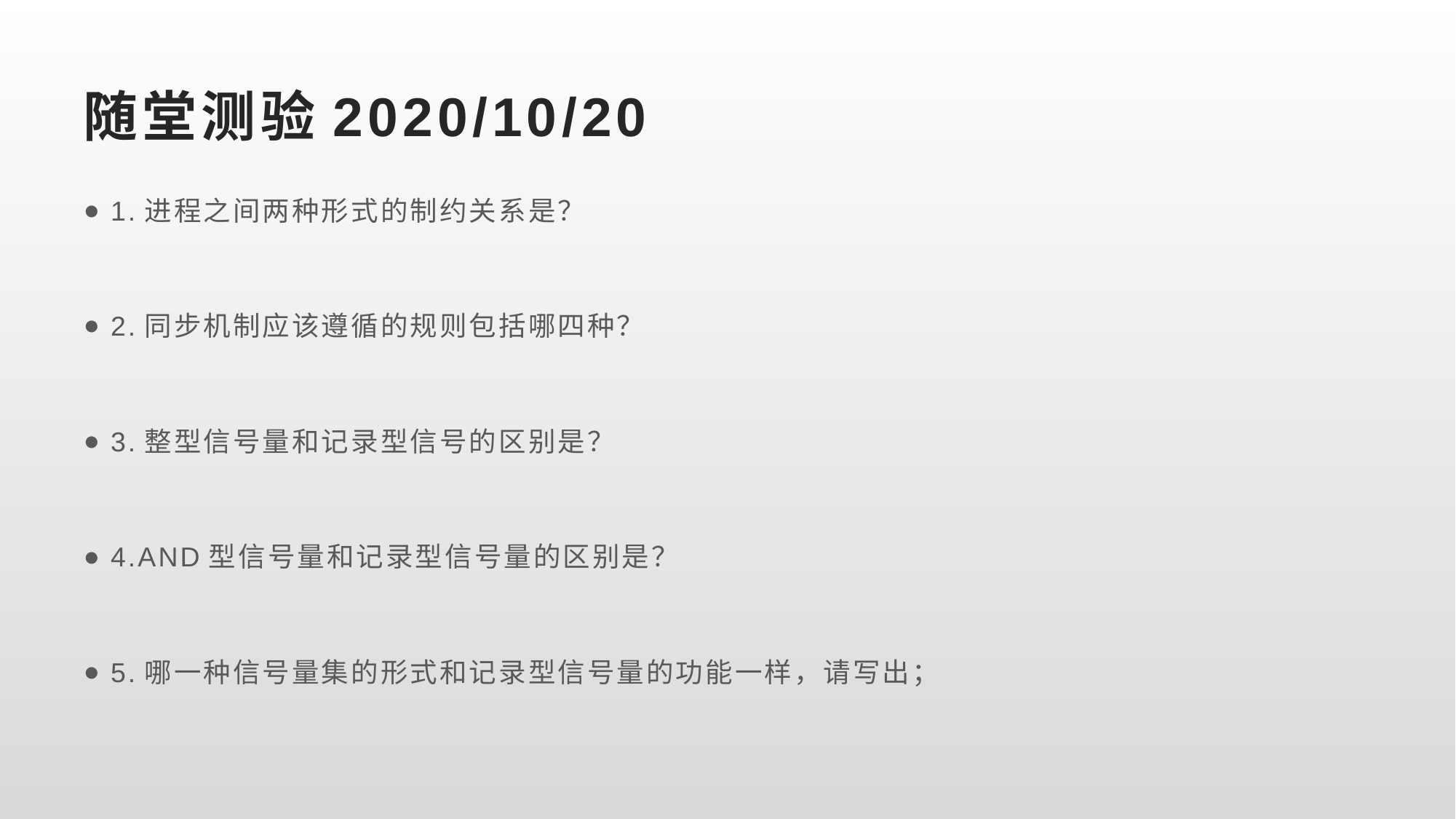

# 随堂测验2020/10/20
1.进程之间两种形式的制约关系是？

2.同步机制应该遵循的规则包括哪四种？

3.整型信号量和记录型信号的区别是？

4.AND型信号量和记录型信号量的区别是？

5.哪一种信号量集的形式和记录型信号量的功能一样，请写出；